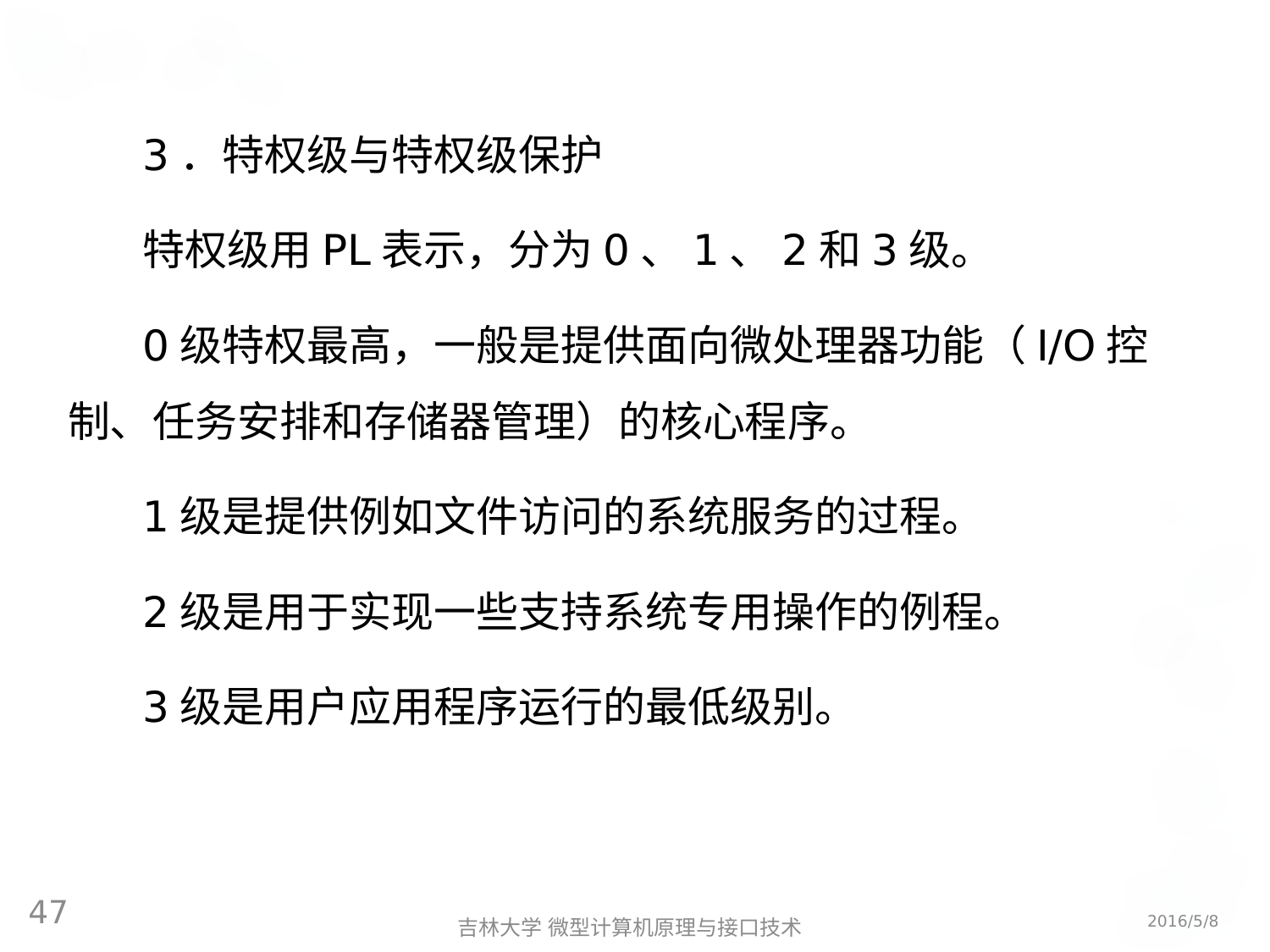

3．特权级与特权级保护
特权级用PL表示，分为0、1、2和3级。
0级特权最高，一般是提供面向微处理器功能（I/O控制、任务安排和存储器管理）的核心程序。
1级是提供例如文件访问的系统服务的过程。
2级是用于实现一些支持系统专用操作的例程。
3级是用户应用程序运行的最低级别。
47
2016/5/8
吉林大学 微型计算机原理与接口技术